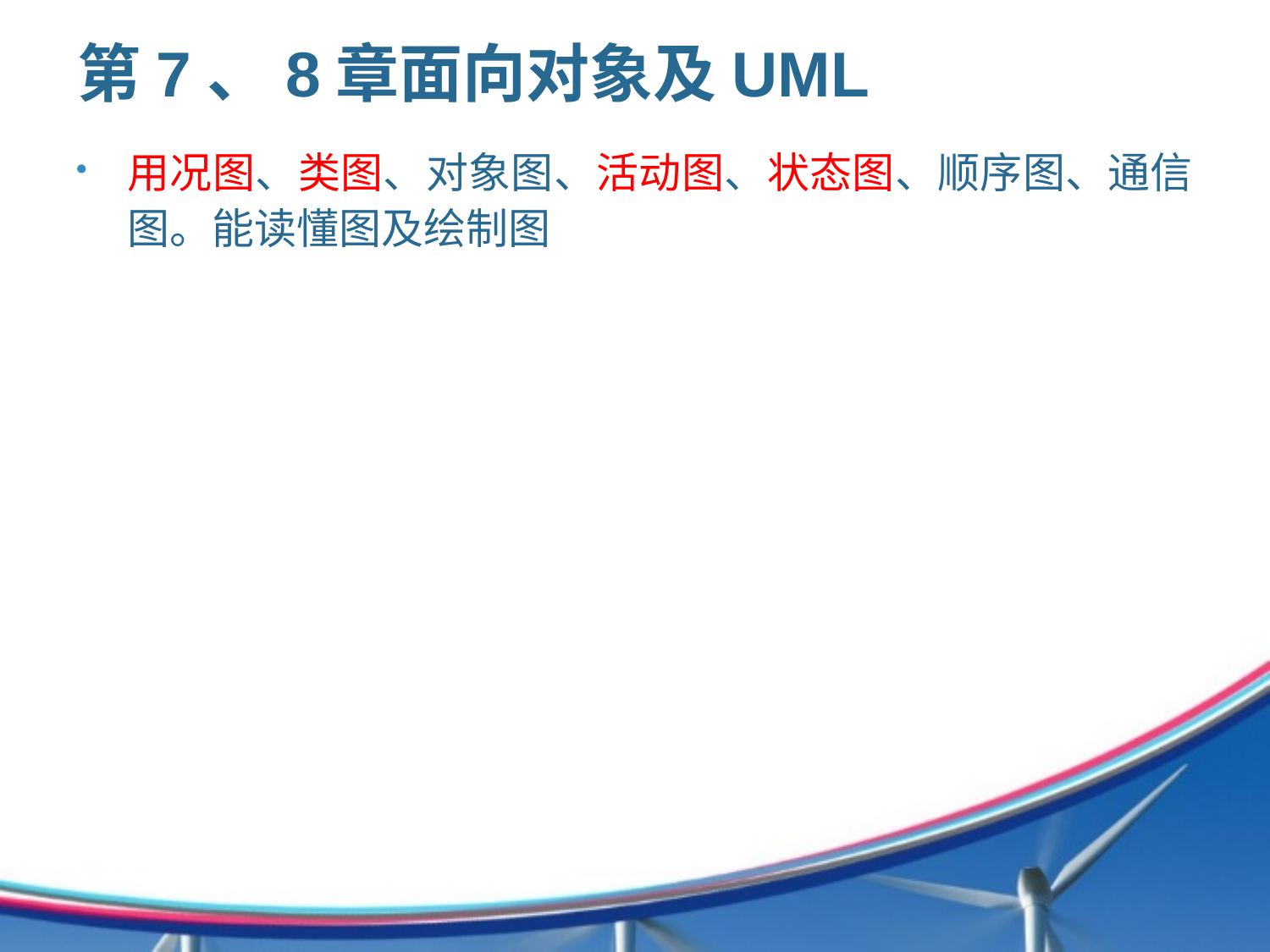

# 第7、8章面向对象及UML
用况图、类图、对象图、活动图、状态图、顺序图、通信图。能读懂图及绘制图